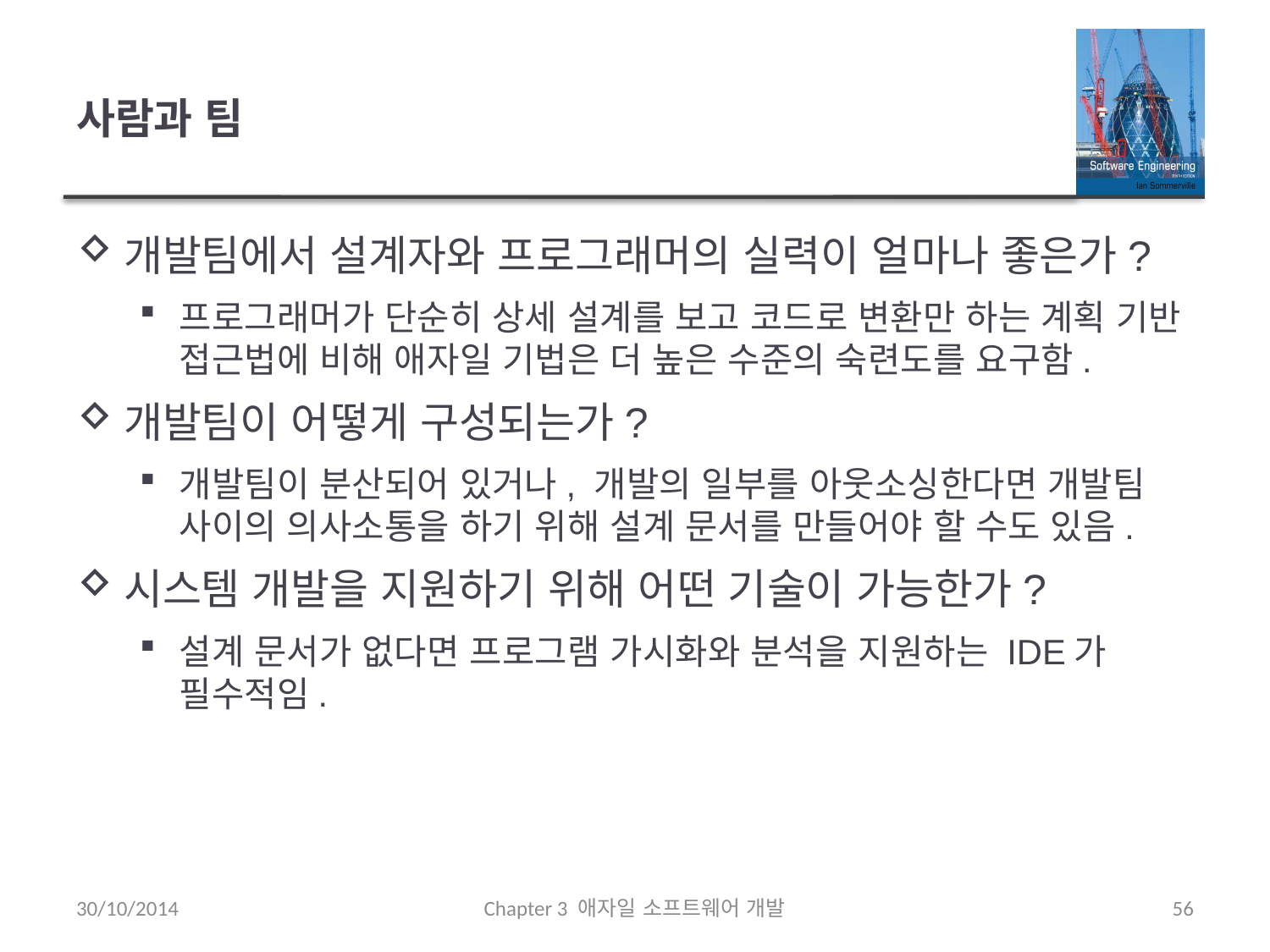

# 사람과 팀
개발팀에서 설계자와 프로그래머의 실력이 얼마나 좋은가?
프로그래머가 단순히 상세 설계를 보고 코드로 변환만 하는 계획 기반 접근법에 비해 애자일 기법은 더 높은 수준의 숙련도를 요구함.
개발팀이 어떻게 구성되는가?
개발팀이 분산되어 있거나, 개발의 일부를 아웃소싱한다면 개발팀 사이의 의사소통을 하기 위해 설계 문서를 만들어야 할 수도 있음.
시스템 개발을 지원하기 위해 어떤 기술이 가능한가?
설계 문서가 없다면 프로그램 가시화와 분석을 지원하는 IDE가 필수적임.

30/10/2014
Chapter 3 애자일 소프트웨어 개발
56